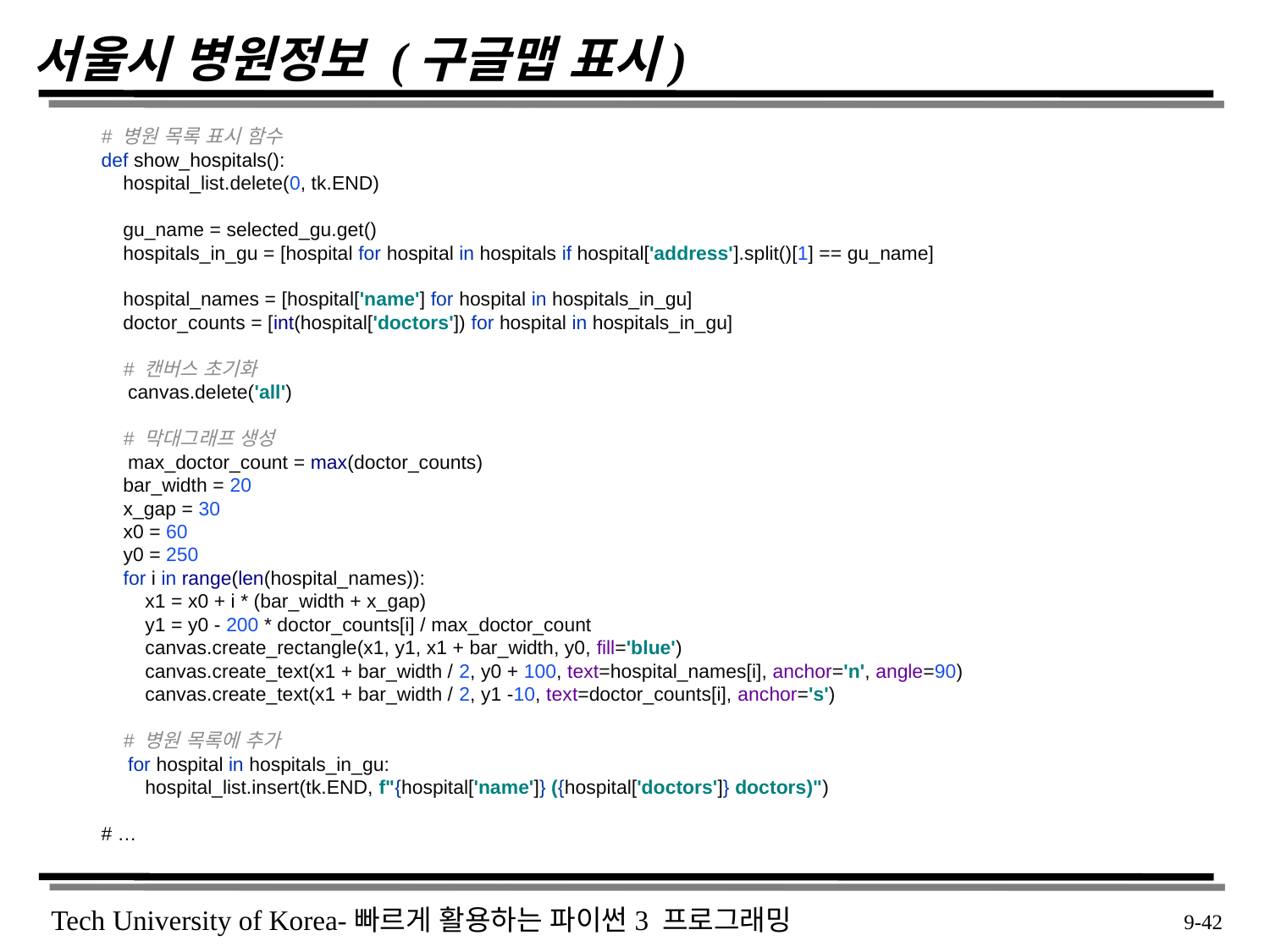

# 서울시 병원정보 (구글맵 표시)
# 병원 목록 표시 함수 def show_hospitals(): hospital_list.delete(0, tk.END) gu_name = selected_gu.get() hospitals_in_gu = [hospital for hospital in hospitals if hospital['address'].split()[1] == gu_name] hospital_names = [hospital['name'] for hospital in hospitals_in_gu] doctor_counts = [int(hospital['doctors']) for hospital in hospitals_in_gu] # 캔버스 초기화 canvas.delete('all') # 막대그래프 생성 max_doctor_count = max(doctor_counts) bar_width = 20 x_gap = 30 x0 = 60 y0 = 250 for i in range(len(hospital_names)): x1 = x0 + i * (bar_width + x_gap) y1 = y0 - 200 * doctor_counts[i] / max_doctor_count canvas.create_rectangle(x1, y1, x1 + bar_width, y0, fill='blue') canvas.create_text(x1 + bar_width / 2, y0 + 100, text=hospital_names[i], anchor='n', angle=90) canvas.create_text(x1 + bar_width / 2, y1 -10, text=doctor_counts[i], anchor='s') # 병원 목록에 추가 for hospital in hospitals_in_gu: hospital_list.insert(tk.END, f"{hospital['name']} ({hospital['doctors']} doctors)")

# …

 9-42